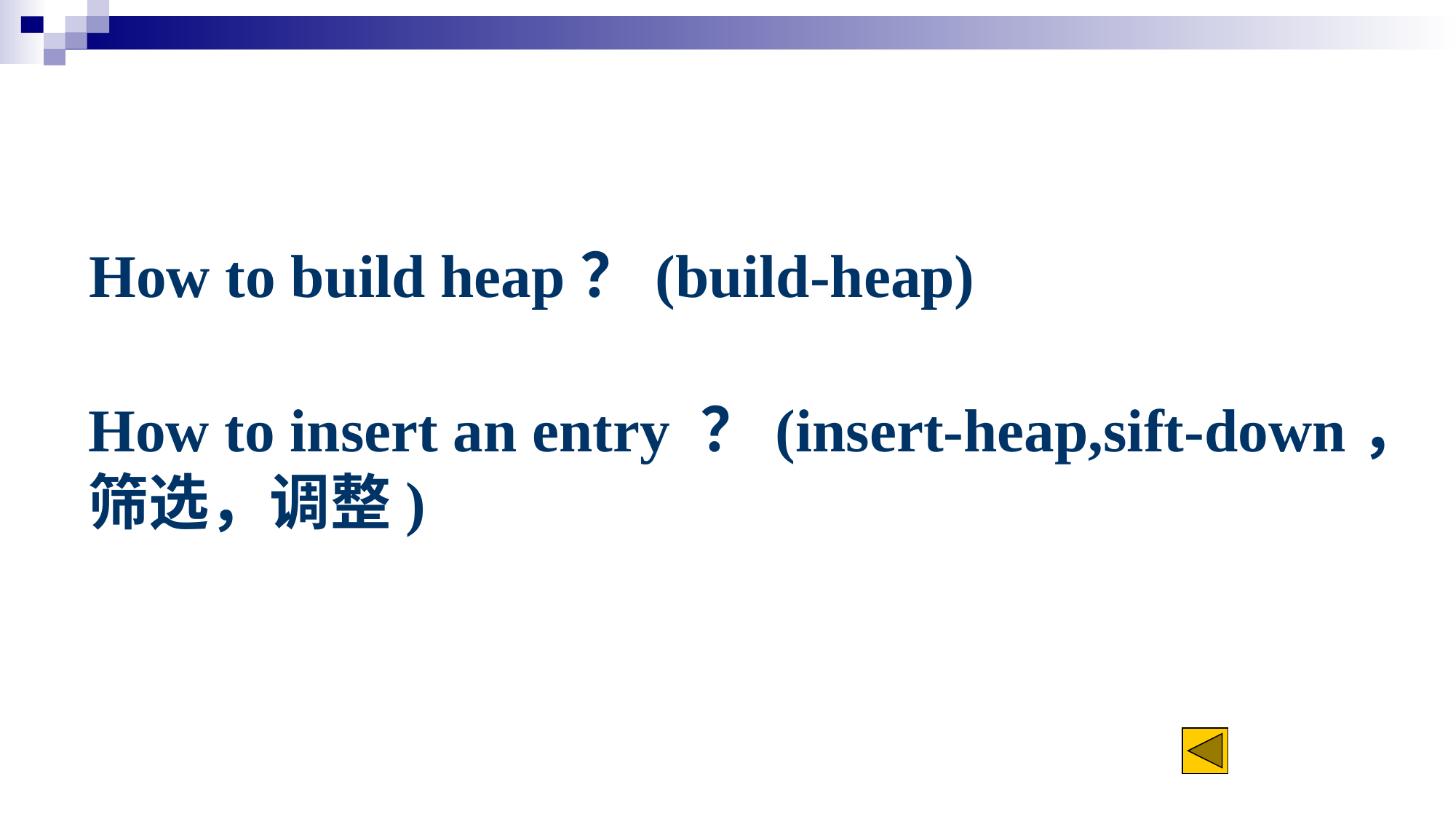

How to build heap？(build-heap)
How to insert an entry ？(insert-heap,sift-down，筛选，调整)